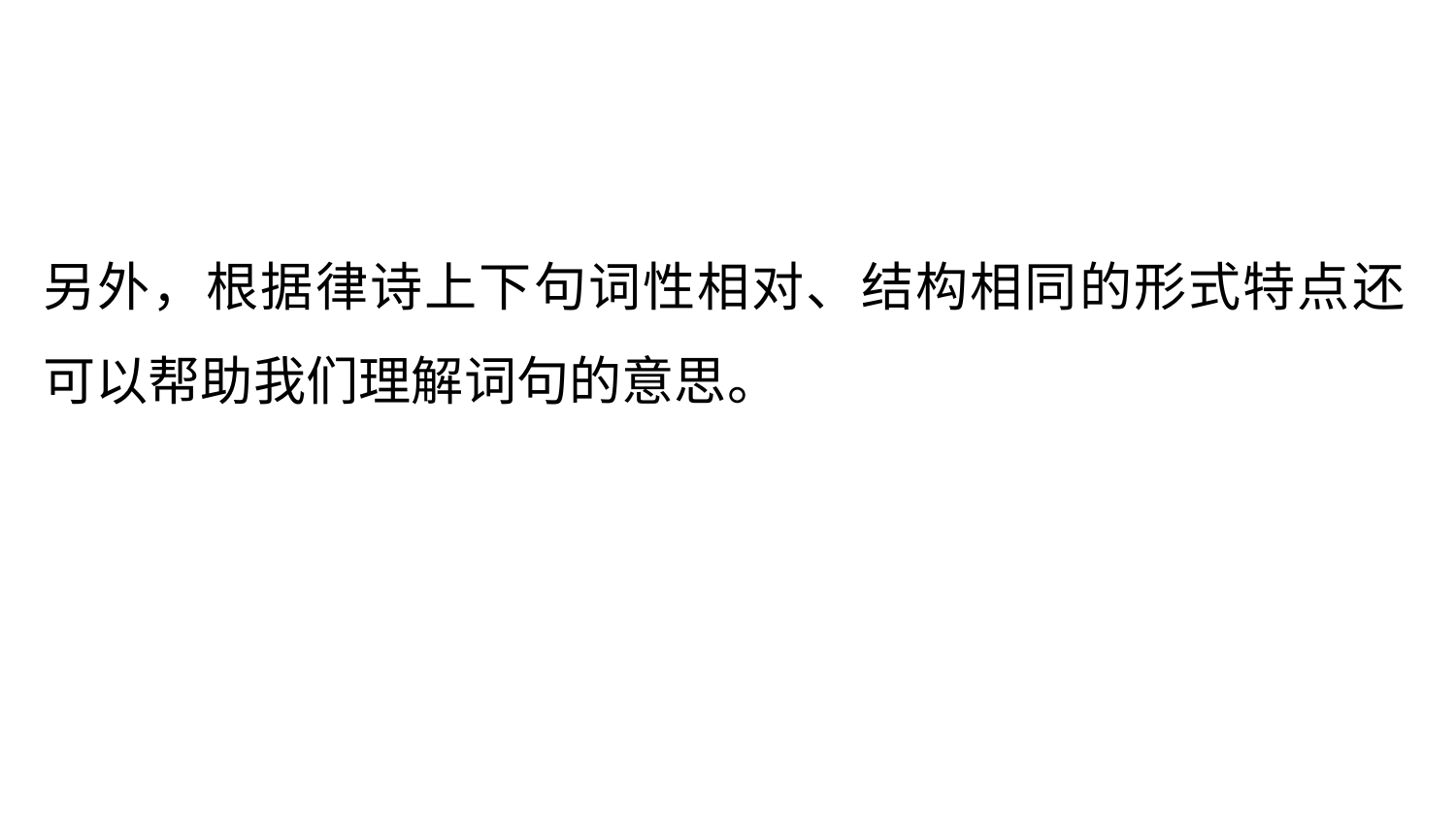

另外，根据律诗上下句词性相对、结构相同的形式特点还可以帮助我们理解词句的意思。